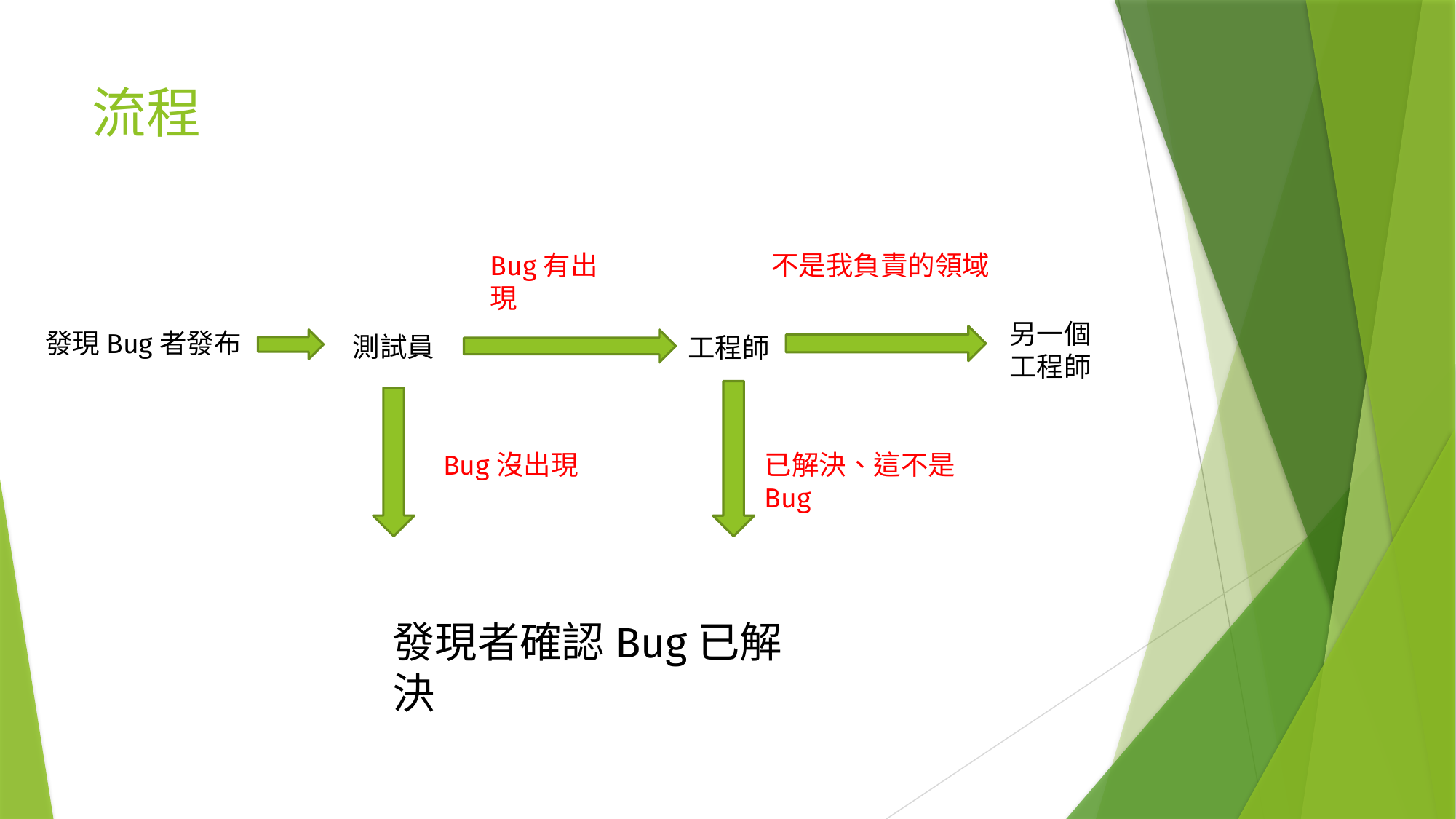

# 流程
Bug有出現
不是我負責的領域
另一個工程師
發現Bug者發布

測試員
工程師

Bug沒出現
已解決、這不是Bug
發現者確認Bug已解決